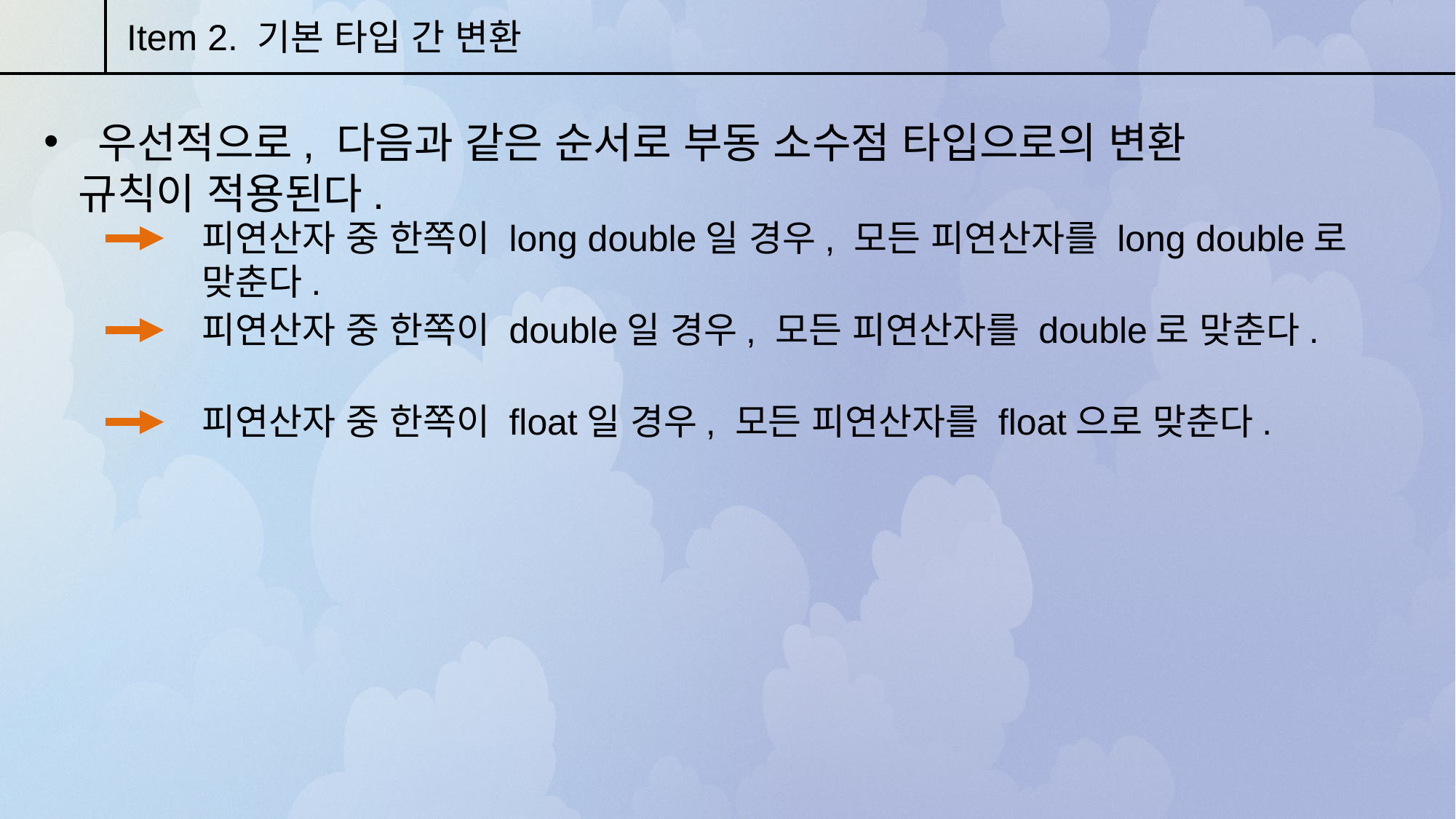

Item 2. 기본 타입 간 변환
 우선적으로, 다음과 같은 순서로 부동 소수점 타입으로의 변환 규칙이 적용된다.
피연산자 중 한쪽이 long double일 경우, 모든 피연산자를 long double로 맞춘다.
피연산자 중 한쪽이 double일 경우, 모든 피연산자를 double로 맞춘다.
피연산자 중 한쪽이 float일 경우, 모든 피연산자를 float으로 맞춘다.